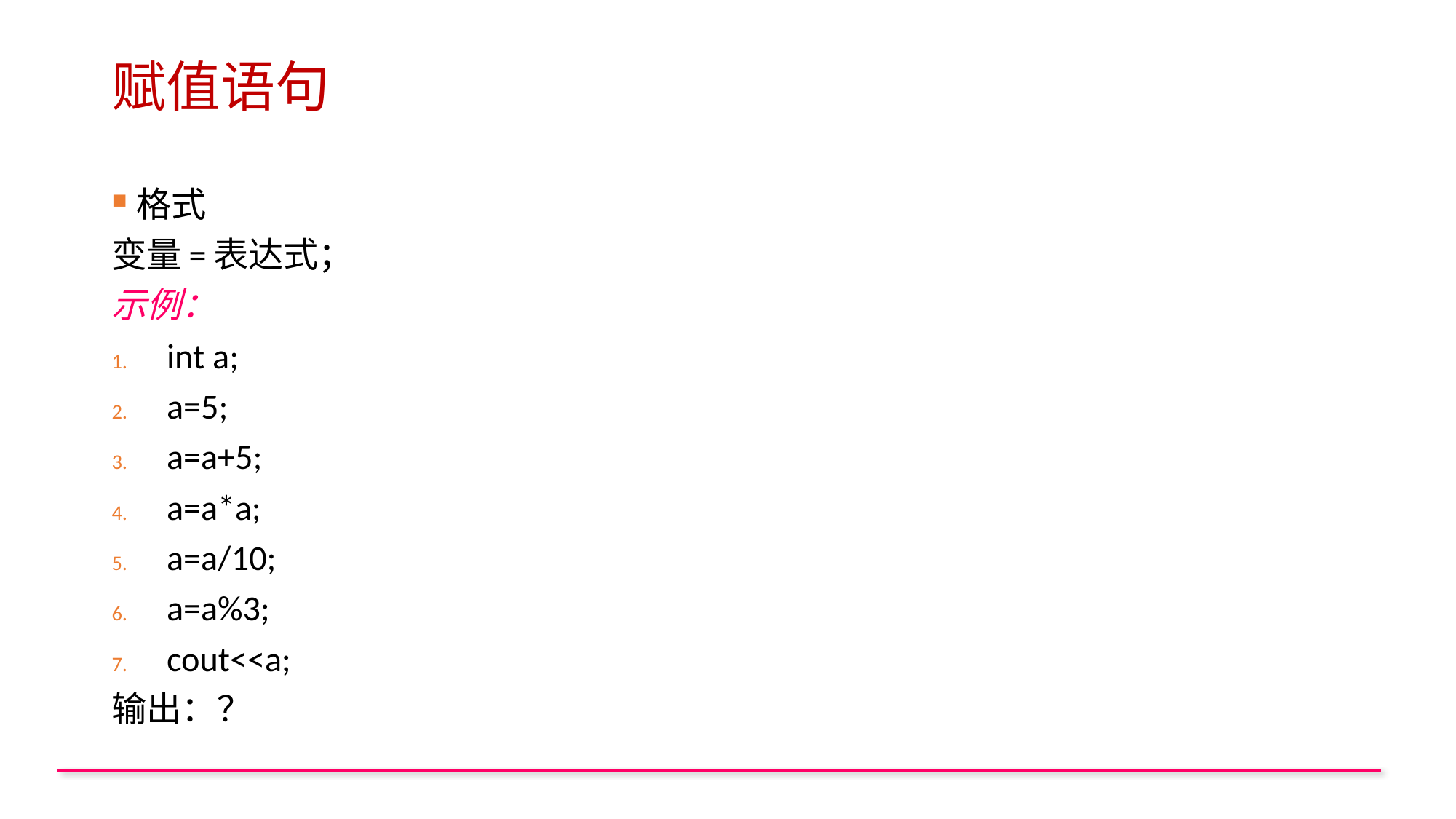

# 赋值语句
格式
变量=表达式；
示例：
int a;
a=5;
a=a+5;
a=a*a;
a=a/10;
a=a%3;
cout<<a;
输出：？